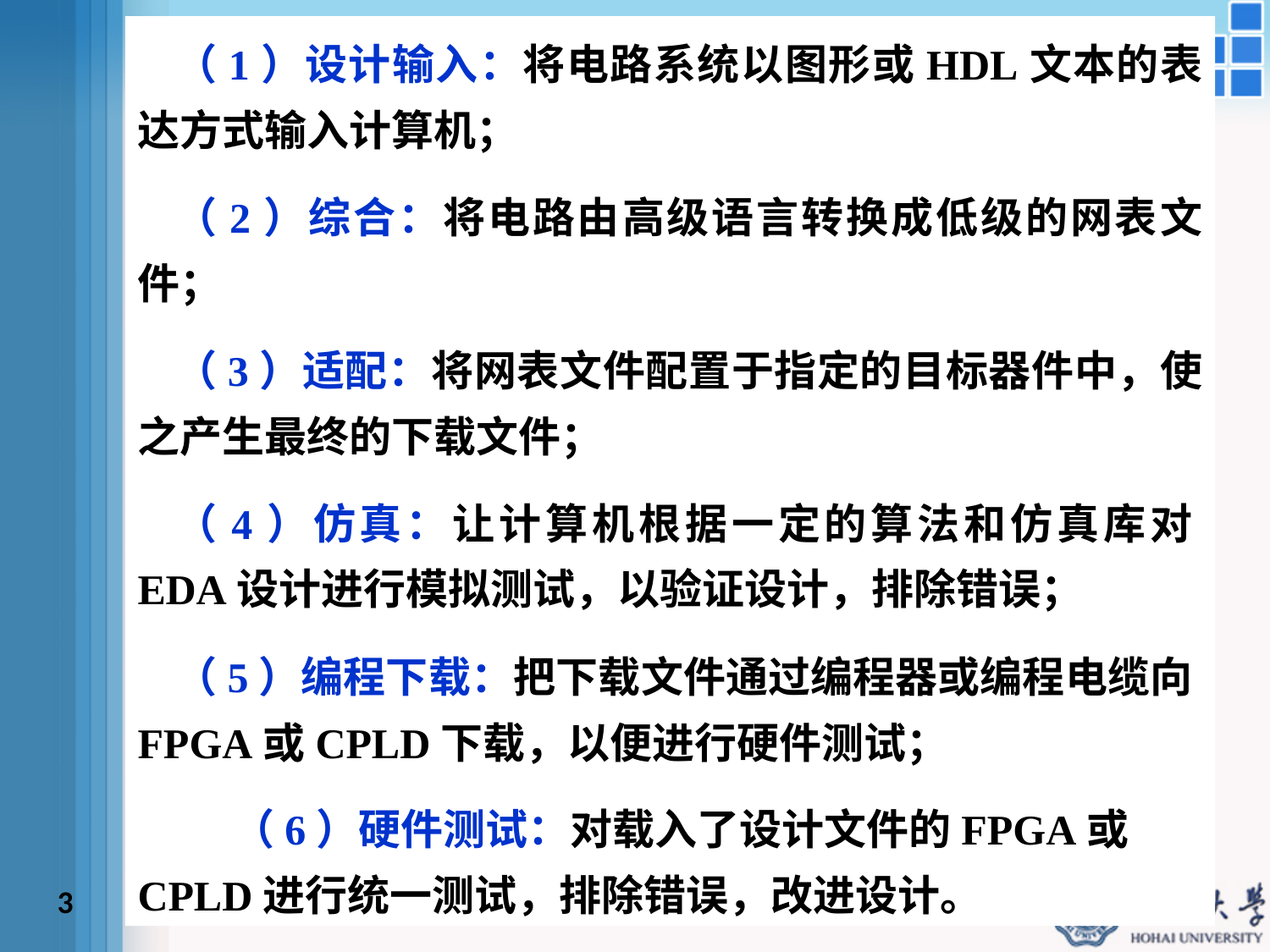

（1）设计输入：将电路系统以图形或HDL文本的表达方式输入计算机；
（2）综合：将电路由高级语言转换成低级的网表文件；
（3）适配：将网表文件配置于指定的目标器件中，使之产生最终的下载文件；
（4）仿真：让计算机根据一定的算法和仿真库对EDA设计进行模拟测试，以验证设计，排除错误；
（5）编程下载：把下载文件通过编程器或编程电缆向FPGA或CPLD下载，以便进行硬件测试；
     （6）硬件测试：对载入了设计文件的FPGA或CPLD进行统一测试，排除错误，改进设计。
3